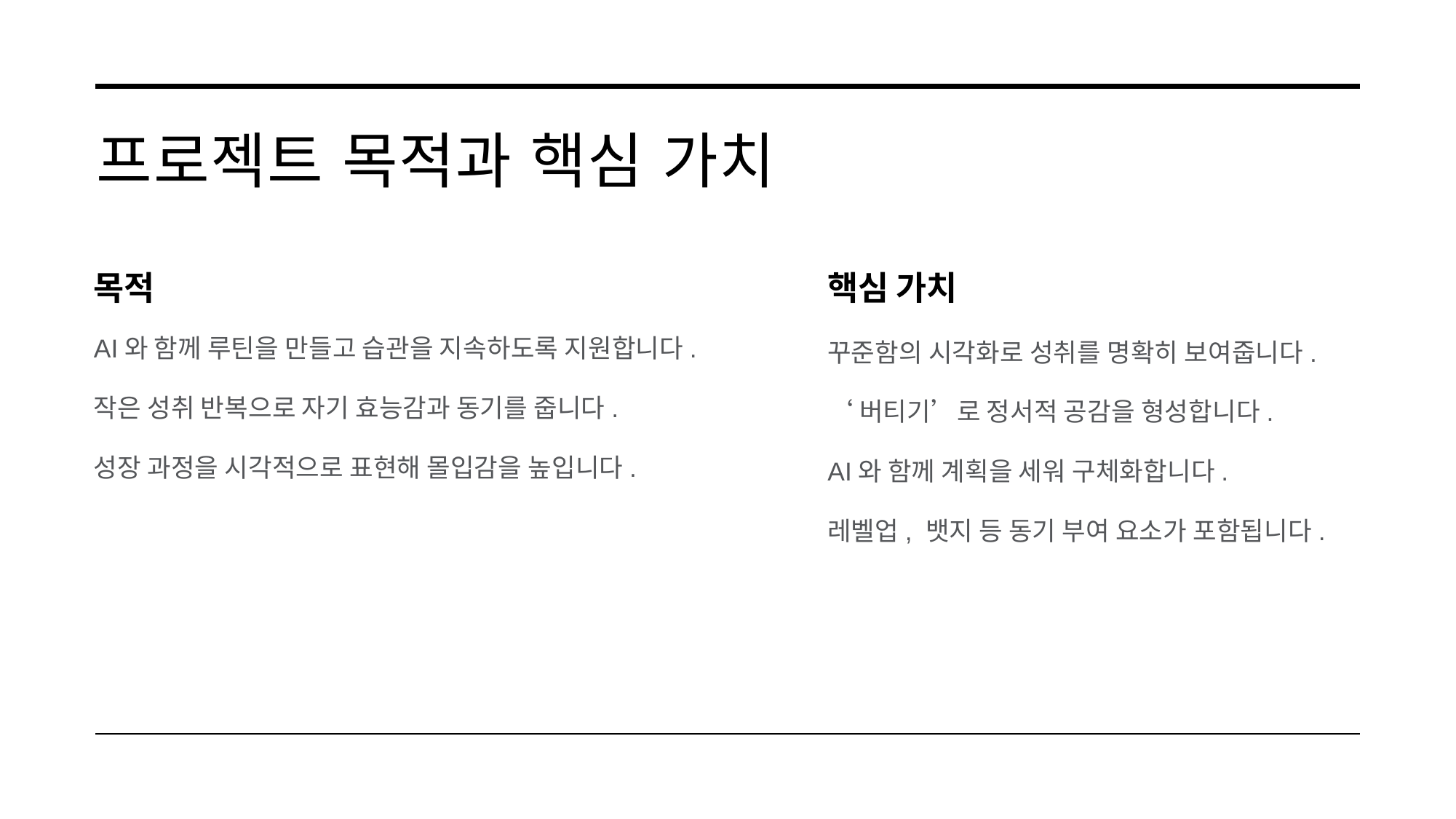

# 프로젝트 목적과 핵심 가치
목적
AI와 함께 루틴을 만들고 습관을 지속하도록 지원합니다.
작은 성취 반복으로 자기 효능감과 동기를 줍니다.
성장 과정을 시각적으로 표현해 몰입감을 높입니다.
핵심 가치
꾸준함의 시각화로 성취를 명확히 보여줍니다.
‘버티기’로 정서적 공감을 형성합니다.
AI와 함께 계획을 세워 구체화합니다.
레벨업, 뱃지 등 동기 부여 요소가 포함됩니다.